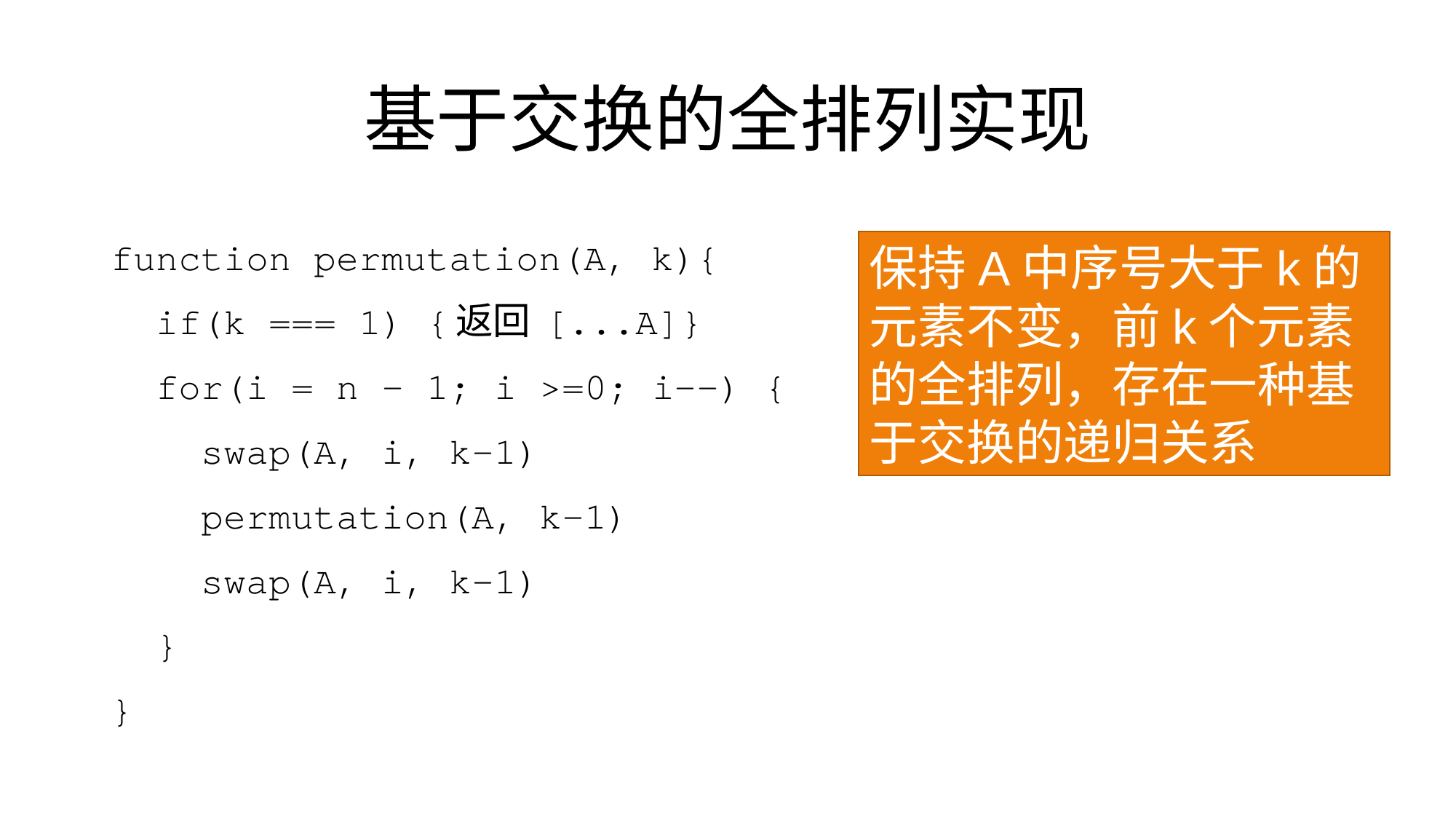

# 基于交换的全排列实现
function permutation(A, k){
  if(k === 1) {返回 [...A]}
  for(i = n - 1; i >=0; i--) {
    swap(A, i, k-1)
    permutation(A, k-1)
    swap(A, i, k-1)
  }
}
保持A中序号大于k的元素不变，前k个元素的全排列，存在一种基于交换的递归关系